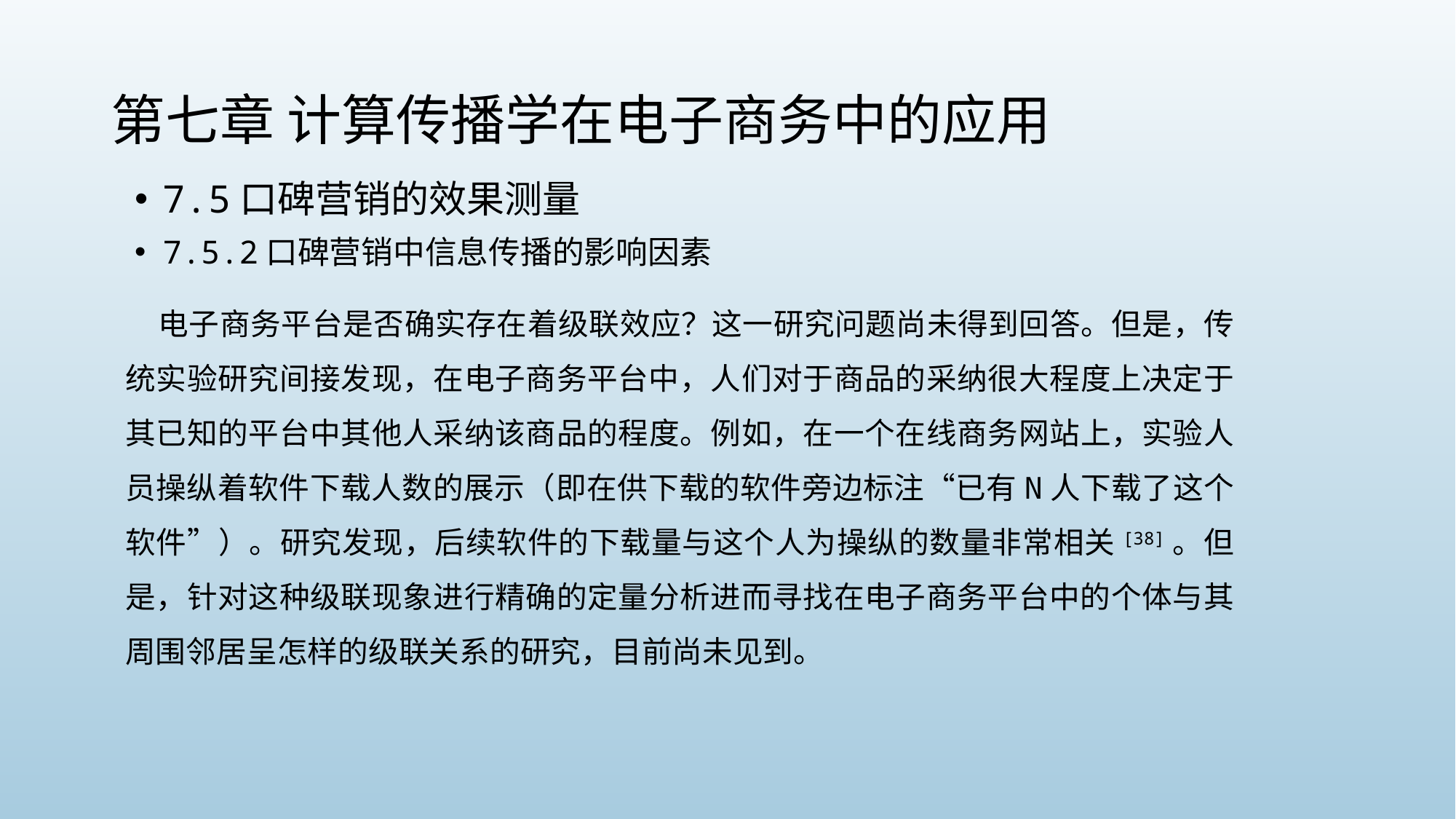

# 第七章 计算传播学在电子商务中的应用
7.5口碑营销的效果测量
7.5.2口碑营销中信息传播的影响因素

    电子商务平台是否确实存在着级联效应？这一研究问题尚未得到回答。但是，传统实验研究间接发现，在电子商务平台中，人们对于商品的采纳很大程度上决定于其已知的平台中其他人采纳该商品的程度。例如，在一个在线商务网站上，实验人员操纵着软件下载人数的展示（即在供下载的软件旁边标注“已有N人下载了这个软件”）。研究发现，后续软件的下载量与这个人为操纵的数量非常相关[38]。但是，针对这种级联现象进行精确的定量分析进而寻找在电子商务平台中的个体与其周围邻居呈怎样的级联关系的研究，目前尚未见到。